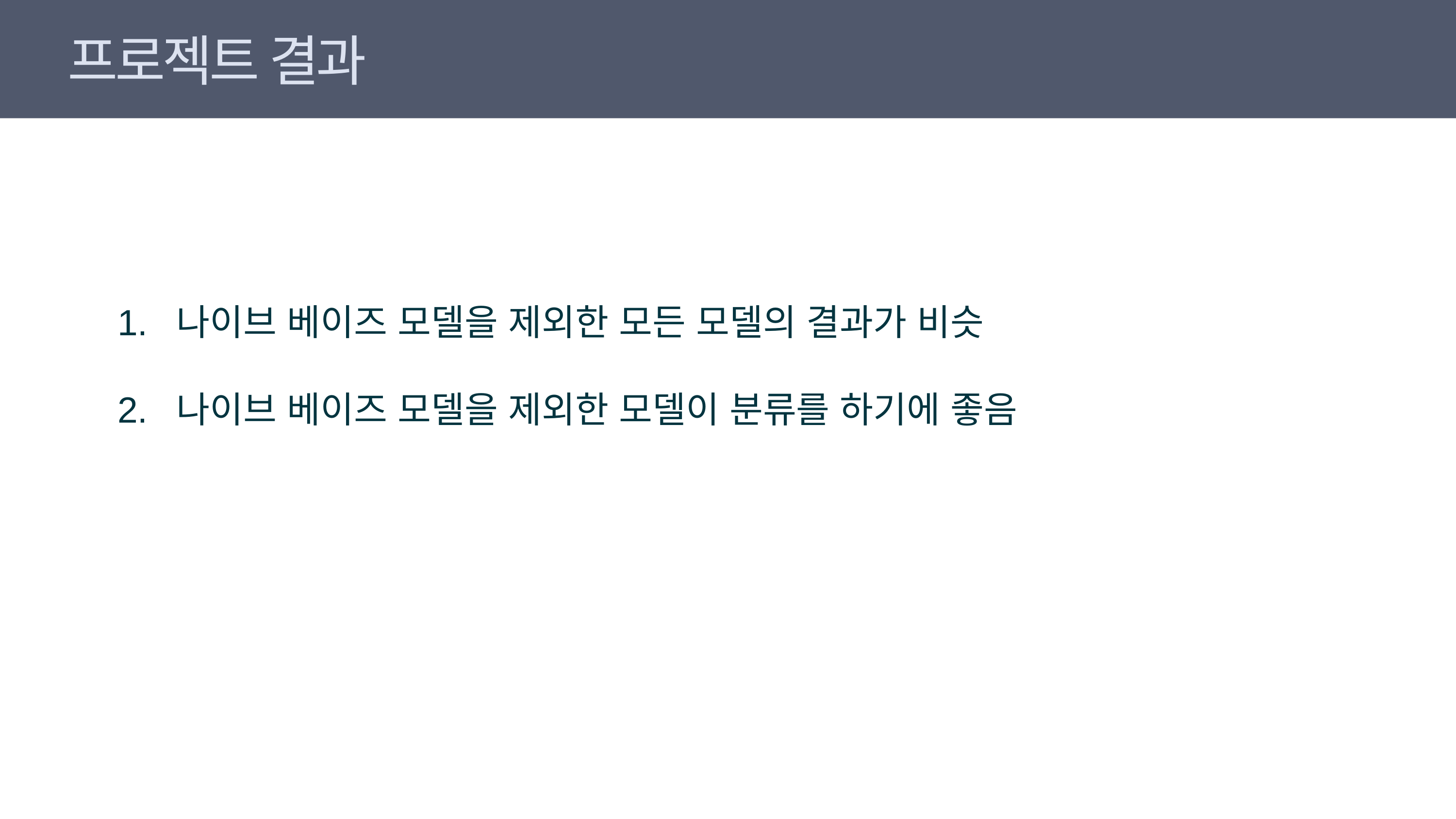

프로젝트 결과
나이브 베이즈 모델을 제외한 모든 모델의 결과가 비슷

나이브 베이즈 모델을 제외한 모델이 분류를 하기에 좋음